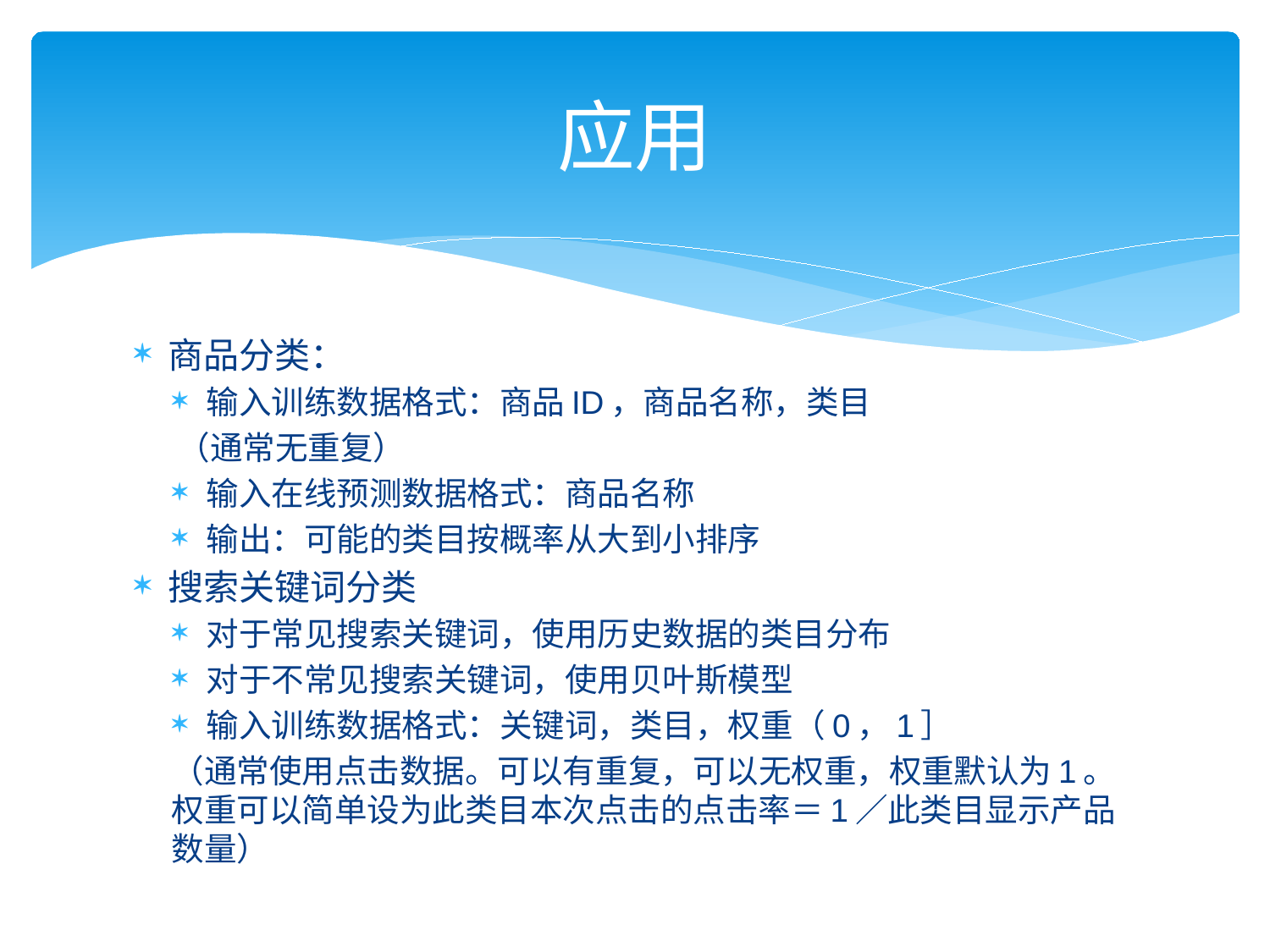

# 应用
商品分类：
输入训练数据格式：商品ID，商品名称，类目
（通常无重复）
输入在线预测数据格式：商品名称
输出：可能的类目按概率从大到小排序
搜索关键词分类
对于常见搜索关键词，使用历史数据的类目分布
对于不常见搜索关键词，使用贝叶斯模型
输入训练数据格式：关键词，类目，权重（0，1］
（通常使用点击数据。可以有重复，可以无权重，权重默认为1。权重可以简单设为此类目本次点击的点击率＝1／此类目显示产品数量）